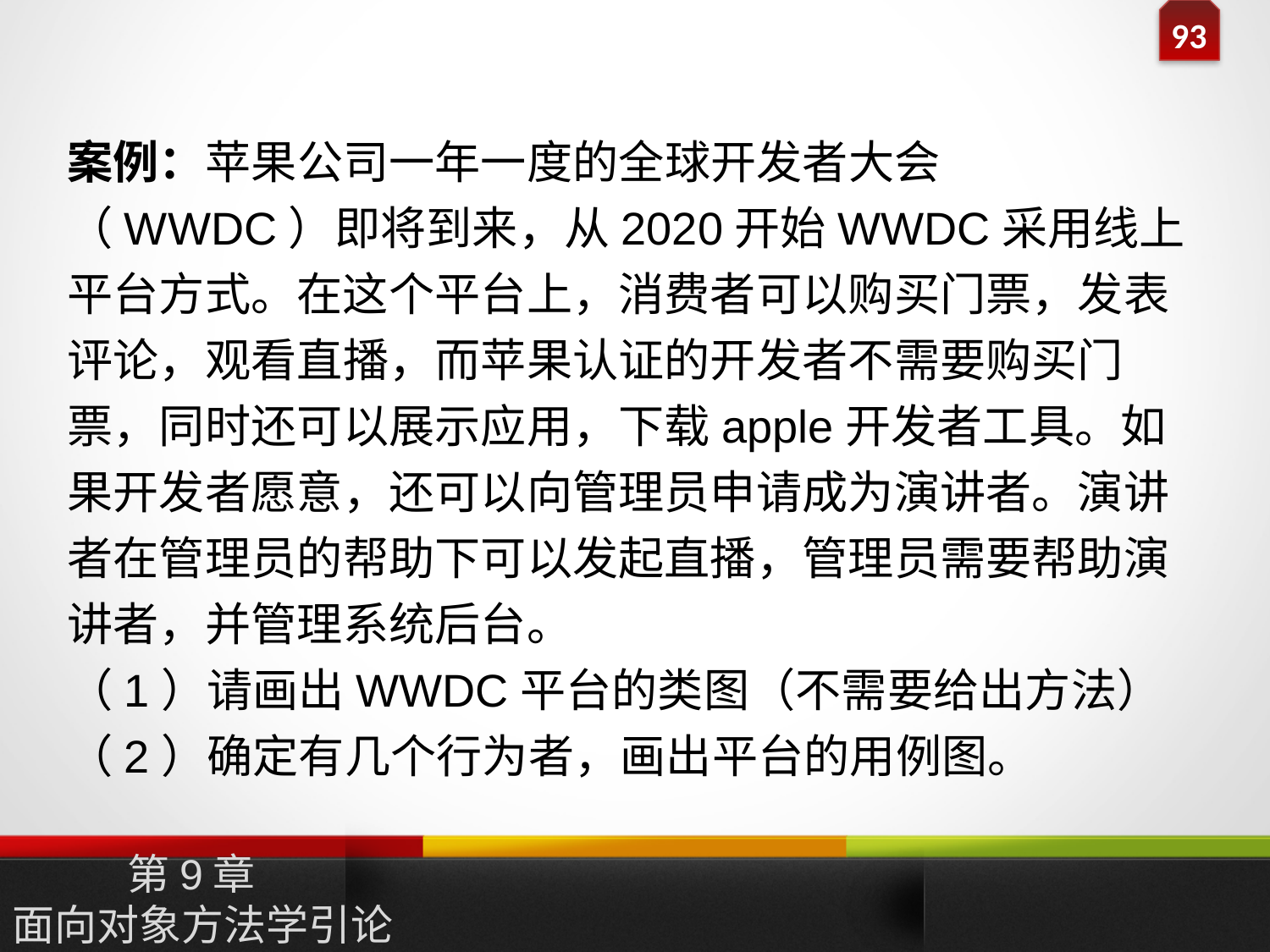

案例：苹果公司一年一度的全球开发者大会（WWDC）即将到来，从2020开始WWDC采用线上平台方式。在这个平台上，消费者可以购买门票，发表评论，观看直播，而苹果认证的开发者不需要购买门票，同时还可以展示应用，下载apple开发者工具。如果开发者愿意，还可以向管理员申请成为演讲者。演讲者在管理员的帮助下可以发起直播，管理员需要帮助演讲者，并管理系统后台。
（1）请画出WWDC平台的类图（不需要给出方法）
（2）确定有几个行为者，画出平台的用例图。